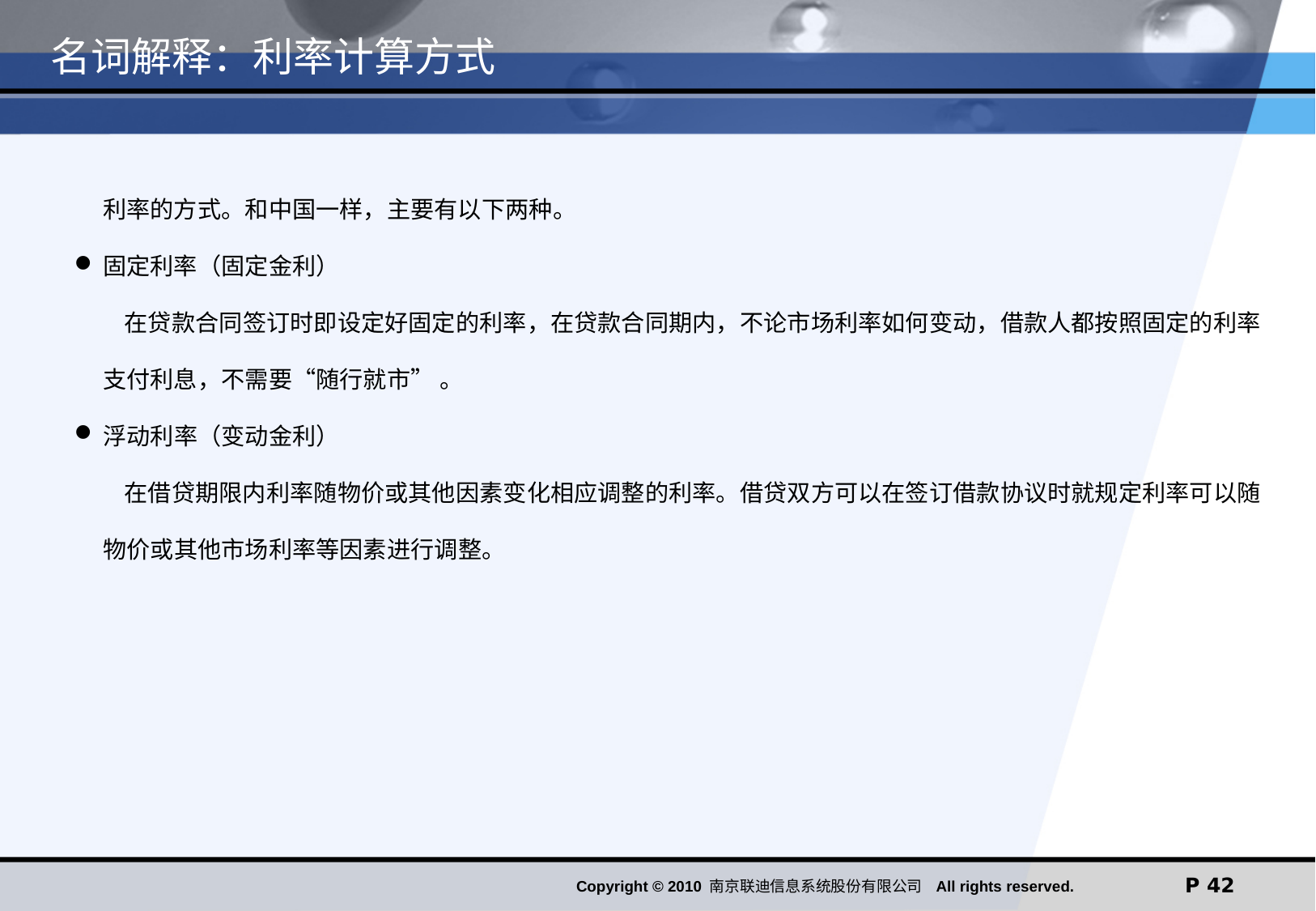

# 名词解释：利率计算方式
利率的方式。和中国一样，主要有以下两种。
固定利率（固定金利）
   在贷款合同签订时即设定好固定的利率，在贷款合同期内，不论市场利率如何变动，借款人都按照固定的利率支付利息，不需要“随行就市” 。
浮动利率（变动金利）
   在借贷期限内利率随物价或其他因素变化相应调整的利率。借贷双方可以在签订借款协议时就规定利率可以随物价或其他市场利率等因素进行调整。